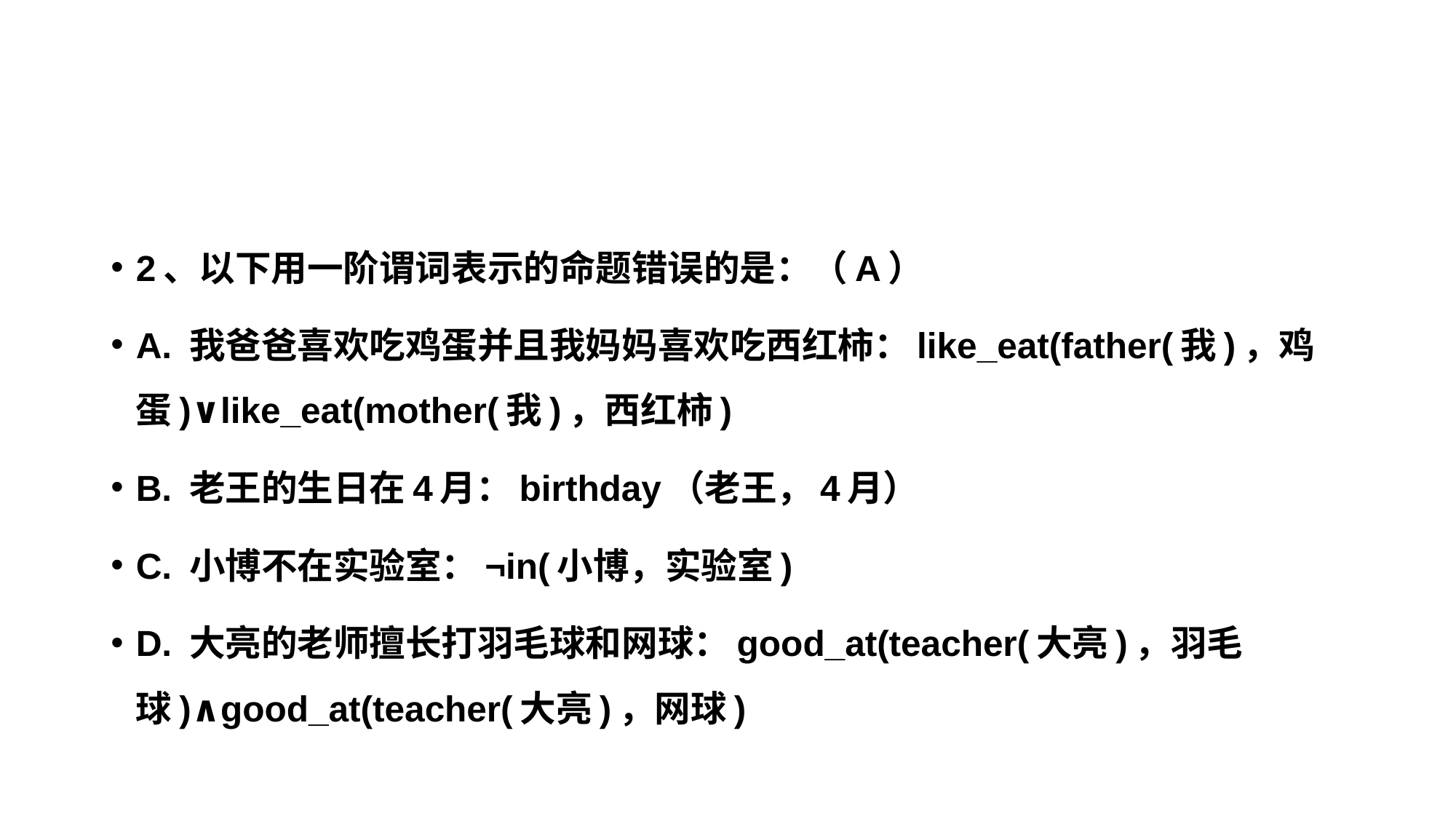

#
2、以下用一阶谓词表示的命题错误的是：（A）
A. 我爸爸喜欢吃鸡蛋并且我妈妈喜欢吃西红柿：like_eat(father(我)，鸡蛋)∨like_eat(mother(我)，西红柿)
B. 老王的生日在4月：birthday（老王，4月）
C. 小博不在实验室：¬in(小博，实验室)
D. 大亮的老师擅长打羽毛球和网球：good_at(teacher(大亮)，羽毛球)∧good_at(teacher(大亮)，网球)